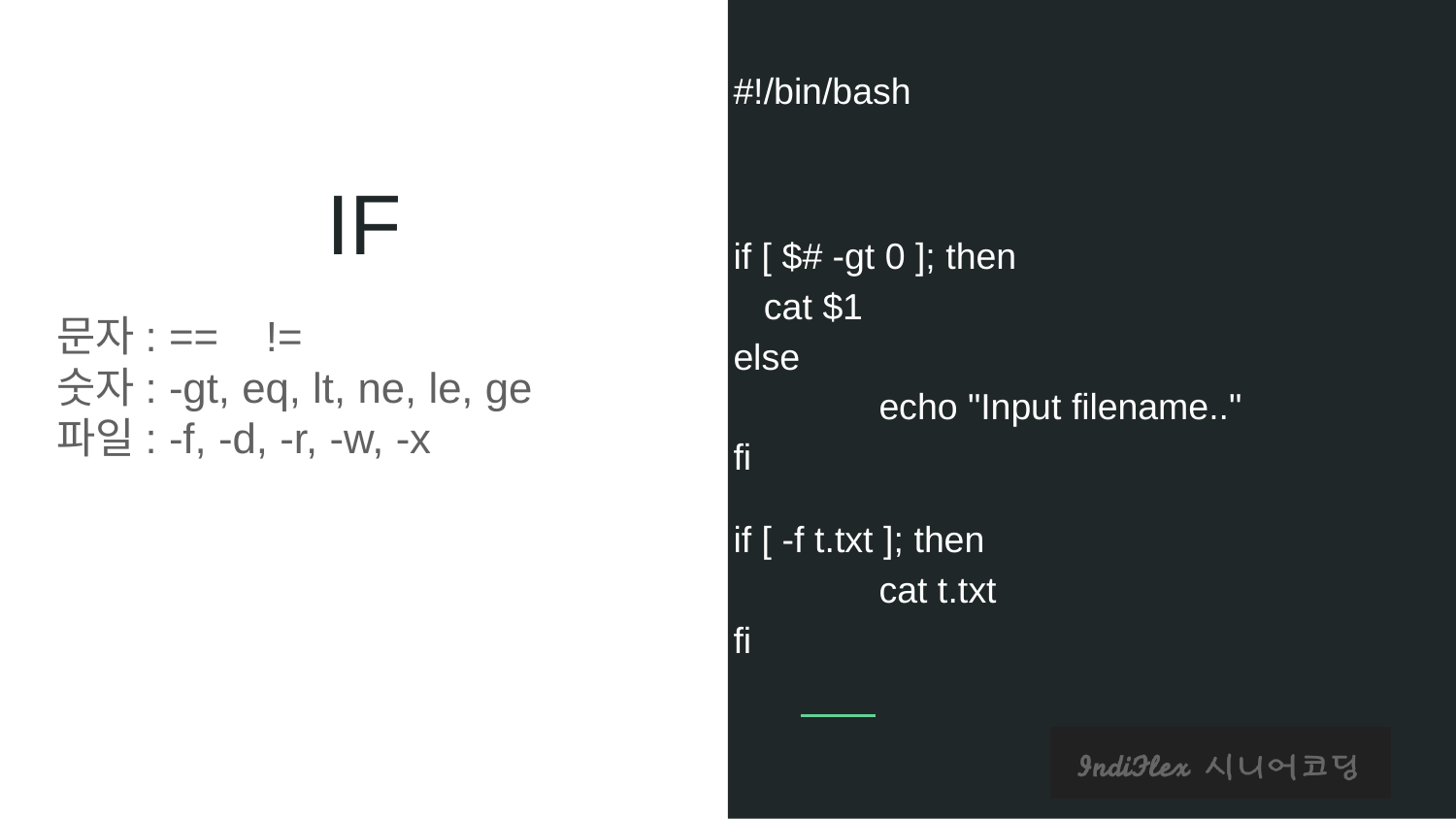

#!/bin/bash

if [ $# -gt 0 ]; then
   cat $1
else
	echo "Input filename.."
fi
if [ -f t.txt ]; then
	cat t.txt
fi
# IF
문자: ==    !=
숫자: -gt, eq, lt, ne, le, ge
파일: -f, -d, -r, -w, -x